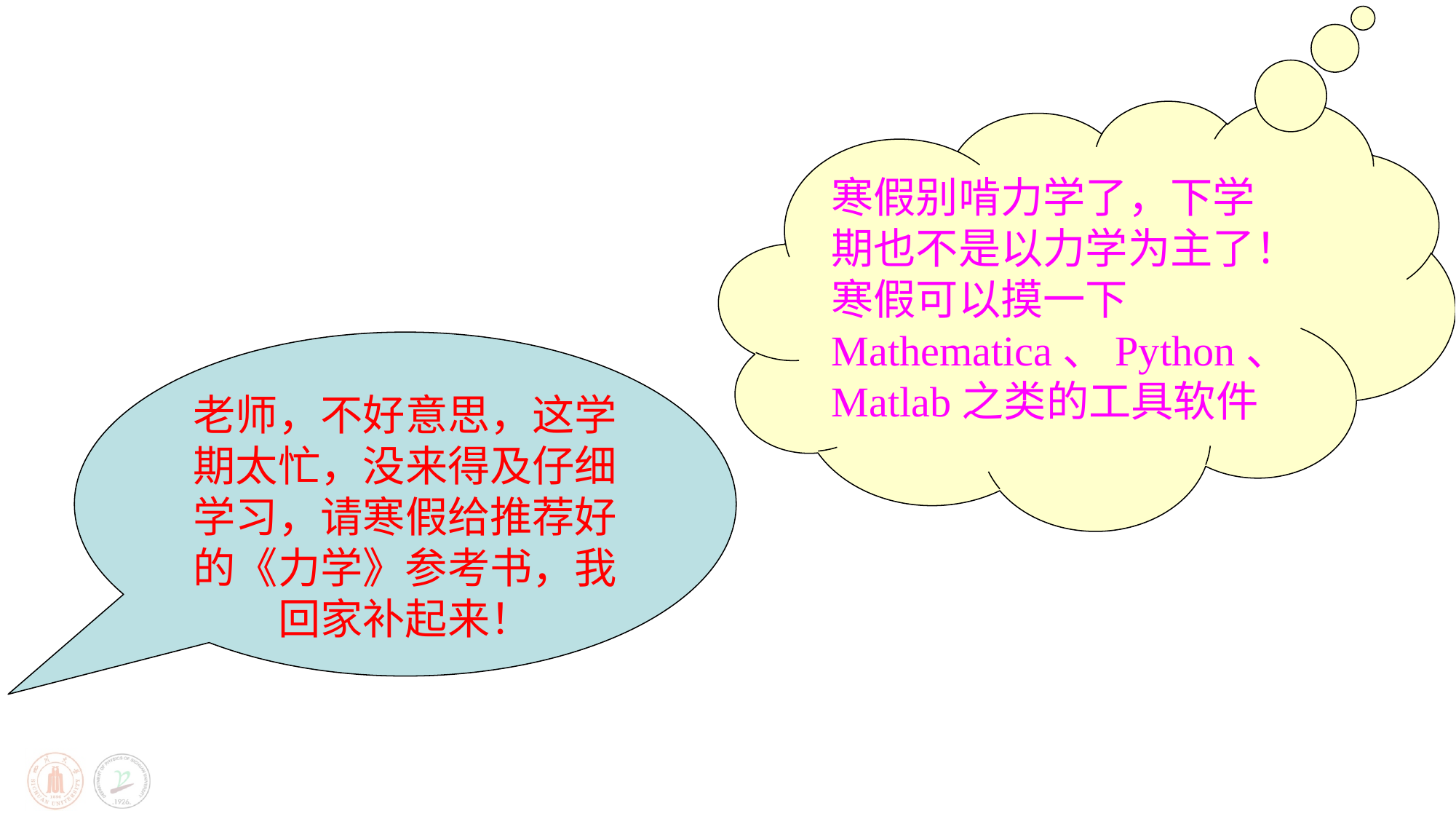

寒假别啃力学了，下学期也不是以力学为主了！寒假可以摸一下Mathematica、Python、Matlab之类的工具软件
老师，不好意思，这学期太忙，没来得及仔细学习，请寒假给推荐好的《力学》参考书，我回家补起来！